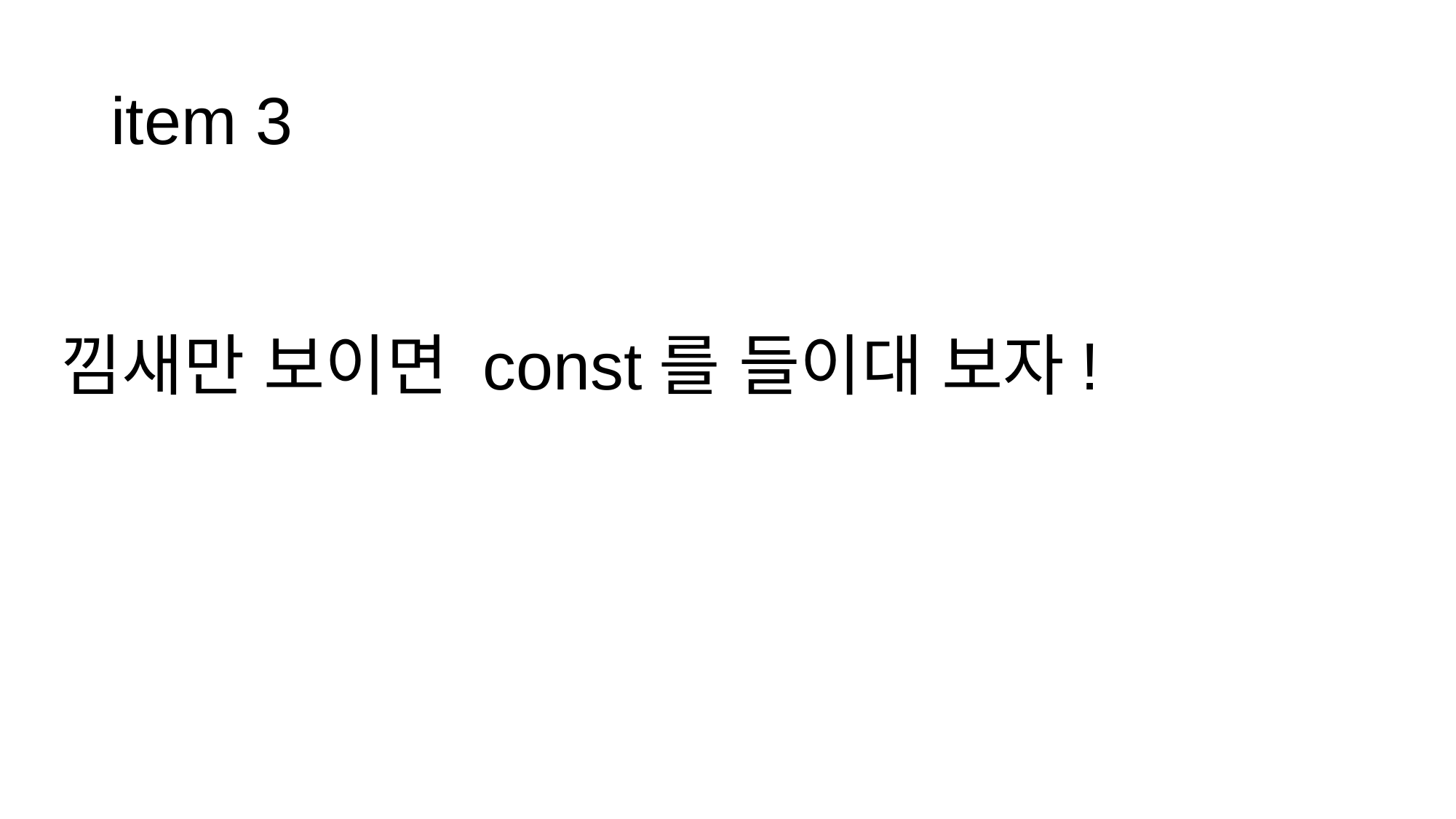

# item 3
낌새만 보이면 const를 들이대 보자!